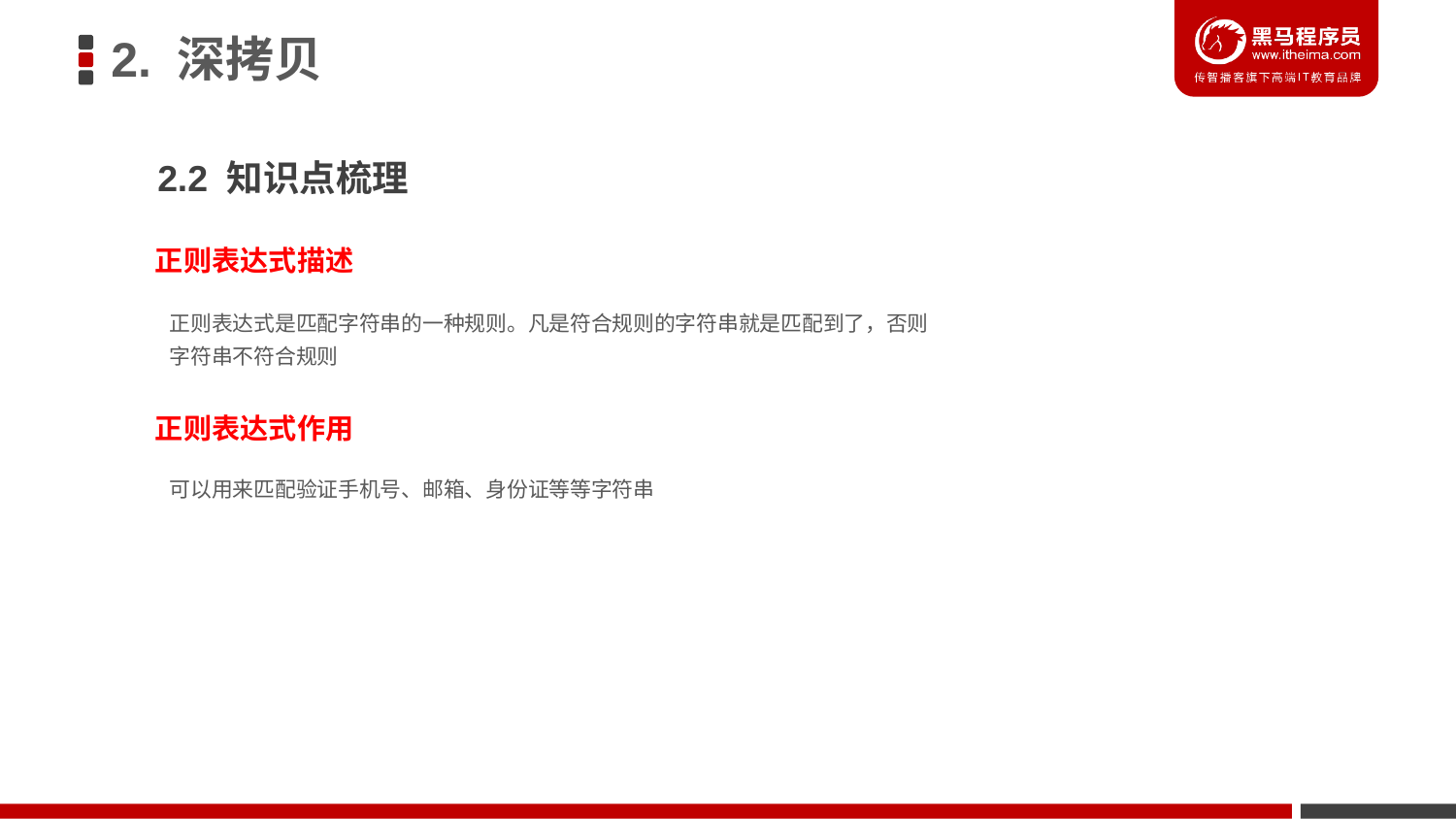

2. 深拷贝
2.2 知识点梳理
正则表达式描述

正则表达式是匹配字符串的一种规则。凡是符合规则的字符串就是匹配到了，否则字符串不符合规则
正则表达式作用
可以用来匹配验证手机号、邮箱、身份证等等字符串